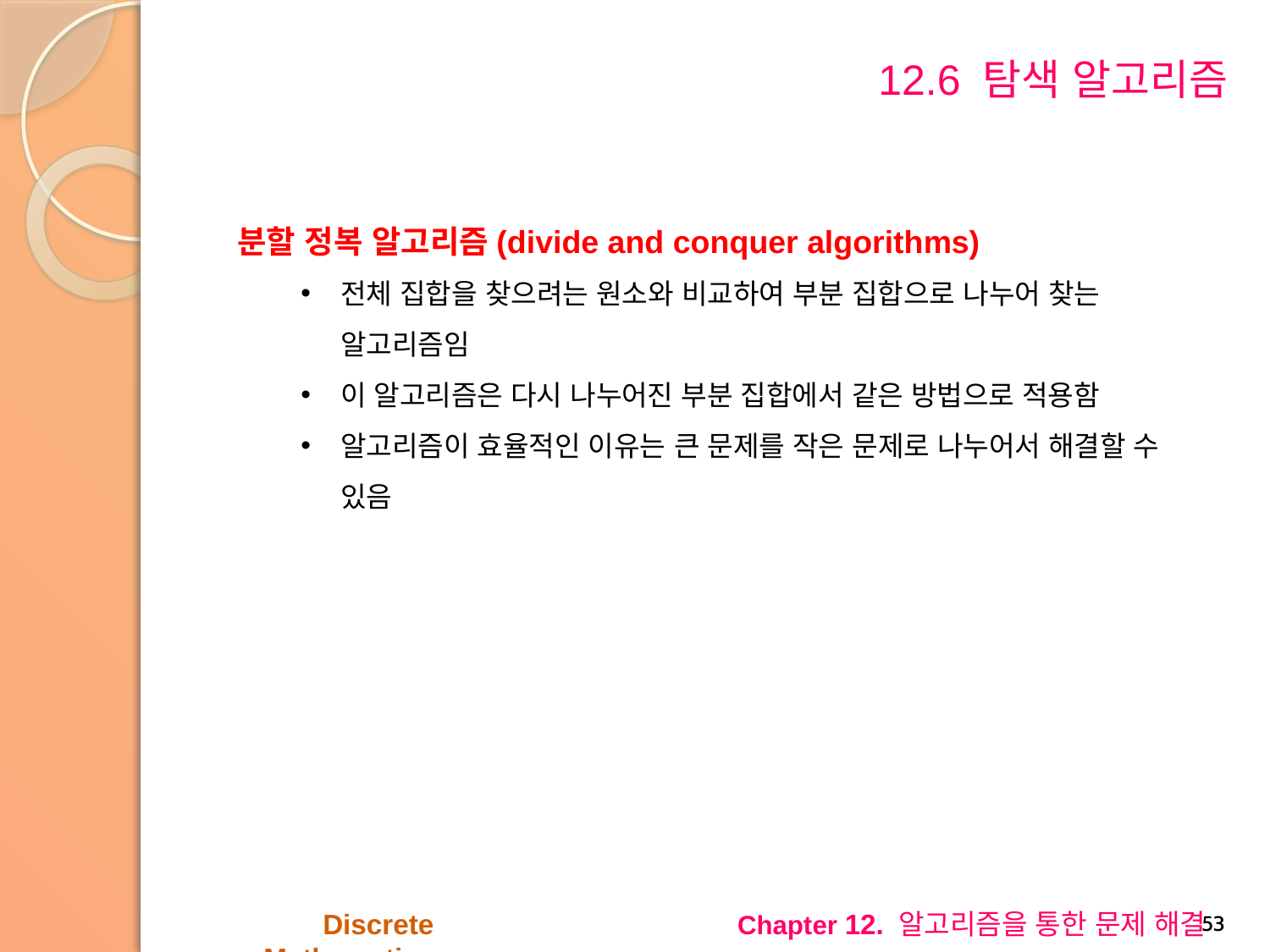

# 12.6 탐색 알고리즘
분할 정복 알고리즘(divide and conquer algorithms)
전체 집합을 찾으려는 원소와 비교하여 부분 집합으로 나누어 찾는 알고리즘임
이 알고리즘은 다시 나누어진 부분 집합에서 같은 방법으로 적용함
알고리즘이 효율적인 이유는 큰 문제를 작은 문제로 나누어서 해결할 수 있음
Discrete Mathematics
Chapter 12. 알고리즘을 통한 문제 해결
53